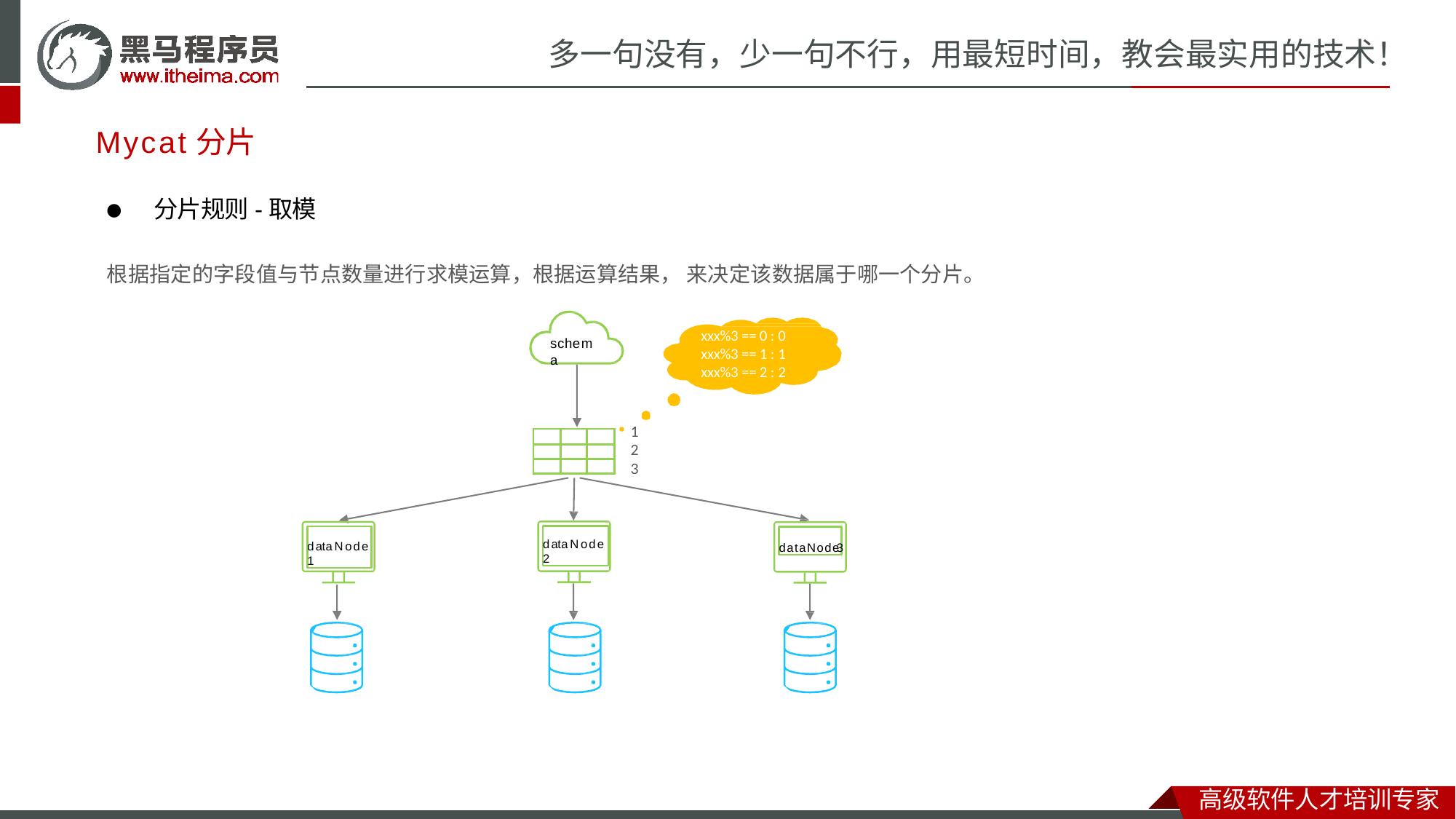

# 多一句没有，少一句不行，用最短时间，教会最实用的技术！

Mycat分片
⚫	分片规则-取模

根据指定的字段值与节点数量进行求模运算，根据运算结果， 来决定该数据属于哪一个分片。

xxx%3 == 0 : 0
xxx%3 == 1 : 1
xxx%3 == 2 : 2
schema

1
2
3

|  |  |  |
| --- | --- | --- |
|  |  |  |
|  |  |  |

dataNode2
dataNode1
dataNode
3

高级软件人才培训专家